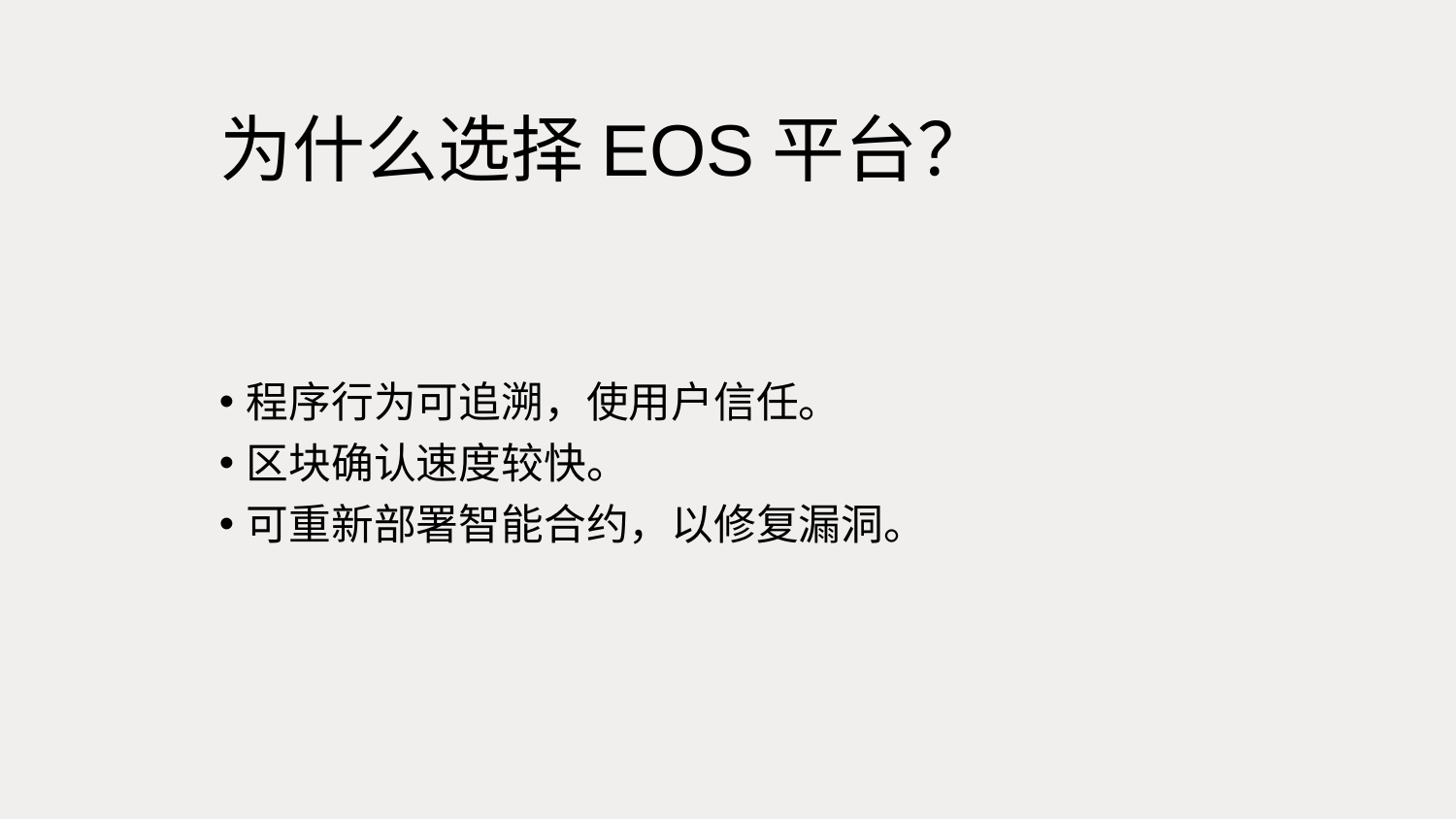

# 为什么选择EOS平台？
程序行为可追溯，使用户信任。
区块确认速度较快。
可重新部署智能合约，以修复漏洞。